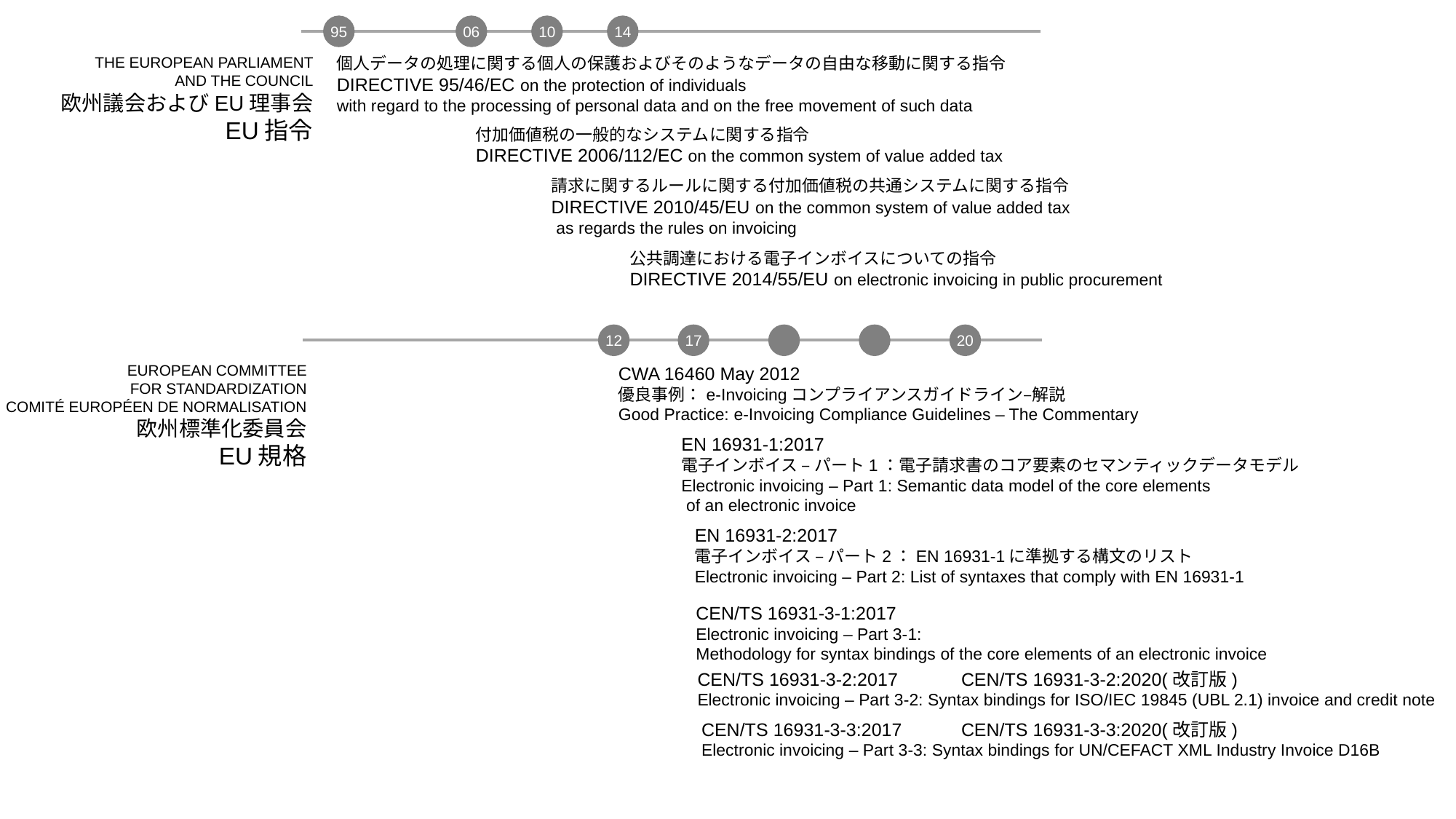

95
06
10
14
THE EUROPEAN PARLIAMENT
 AND THE COUNCIL
欧州議会およびEU理事会
EU指令
個人データの処理に関する個人の保護およびそのようなデータの自由な移動に関する指令
DIRECTIVE 95/46/EC on the protection of individuals
with regard to the processing of personal data and on the free movement of such data
付加価値税の一般的なシステムに関する指令
DIRECTIVE 2006/112/EC on the common system of value added tax
請求に関するルールに関する付加価値税の共通システムに関する指令
DIRECTIVE 2010/45/EU on the common system of value added tax
 as regards the rules on invoicing
公共調達における電子インボイスについての指令
DIRECTIVE 2014/55/EU on electronic invoicing in public procurement
12
17

20
EUROPEAN COMMITTEE
 FOR STANDARDIZATION
COMITÉ EUROPÉEN DE NORMALISATION
欧州標準化委員会
EU規格
CWA 16460 May 2012
優良事例：e-Invoicingコンプライアンスガイドライン–解説
Good Practice: e-Invoicing Compliance Guidelines – The Commentary
EN 16931-1:2017
電子インボイス – パート1：電子請求書のコア要素のセマンティックデータモデル
Electronic invoicing – Part 1: Semantic data model of the core elements
 of an electronic invoice
EN 16931-2:2017
電子インボイス – パート2：EN 16931-1に準拠する構文のリスト
Electronic invoicing – Part 2: List of syntaxes that comply with EN 16931-1
CEN/TS 16931-3-1:2017
Electronic invoicing – Part 3-1:
Methodology for syntax bindings of the core elements of an electronic invoice
CEN/TS 16931-3-2:2017
Electronic invoicing – Part 3-2: Syntax bindings for ISO/IEC 19845 (UBL 2.1) invoice and credit note
CEN/TS 16931-3-2:2020(改訂版)
CEN/TS 16931-3-3:2017
Electronic invoicing – Part 3-3: Syntax bindings for UN/CEFACT XML Industry Invoice D16B
CEN/TS 16931-3-3:2020(改訂版)